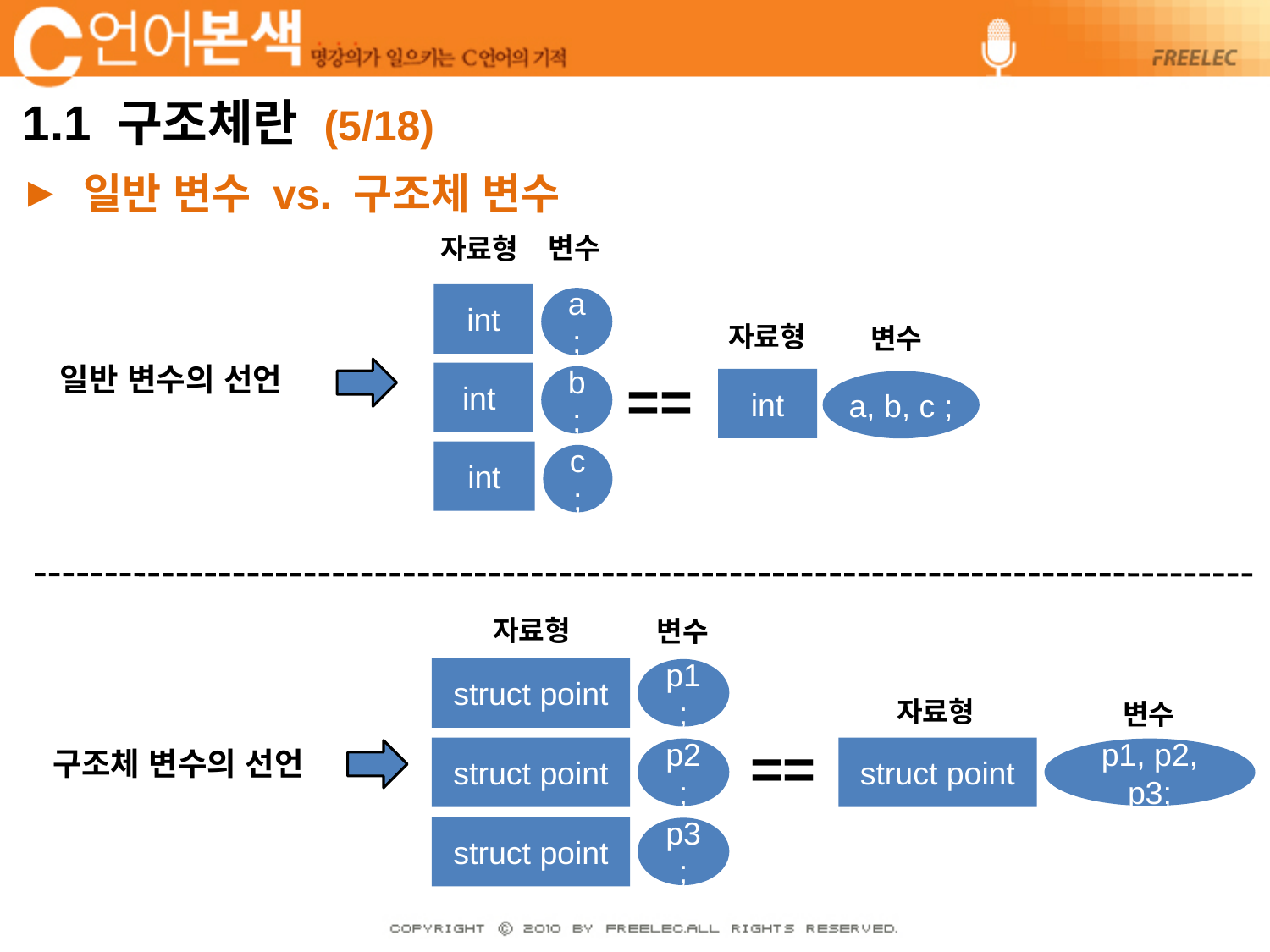

# 1.1 구조체란 (5/18)
일반 변수 vs. 구조체 변수

변수
자료형
int
a;
int
b;
int
c;
자료형
변수
일반 변수의 선언

==
int
a, b, c ;
자료형
변수
struct point
p1;
자료형
변수
==
struct point
p2;
struct point
구조체 변수의 선언
p1, p2, p3;

struct point
p3;